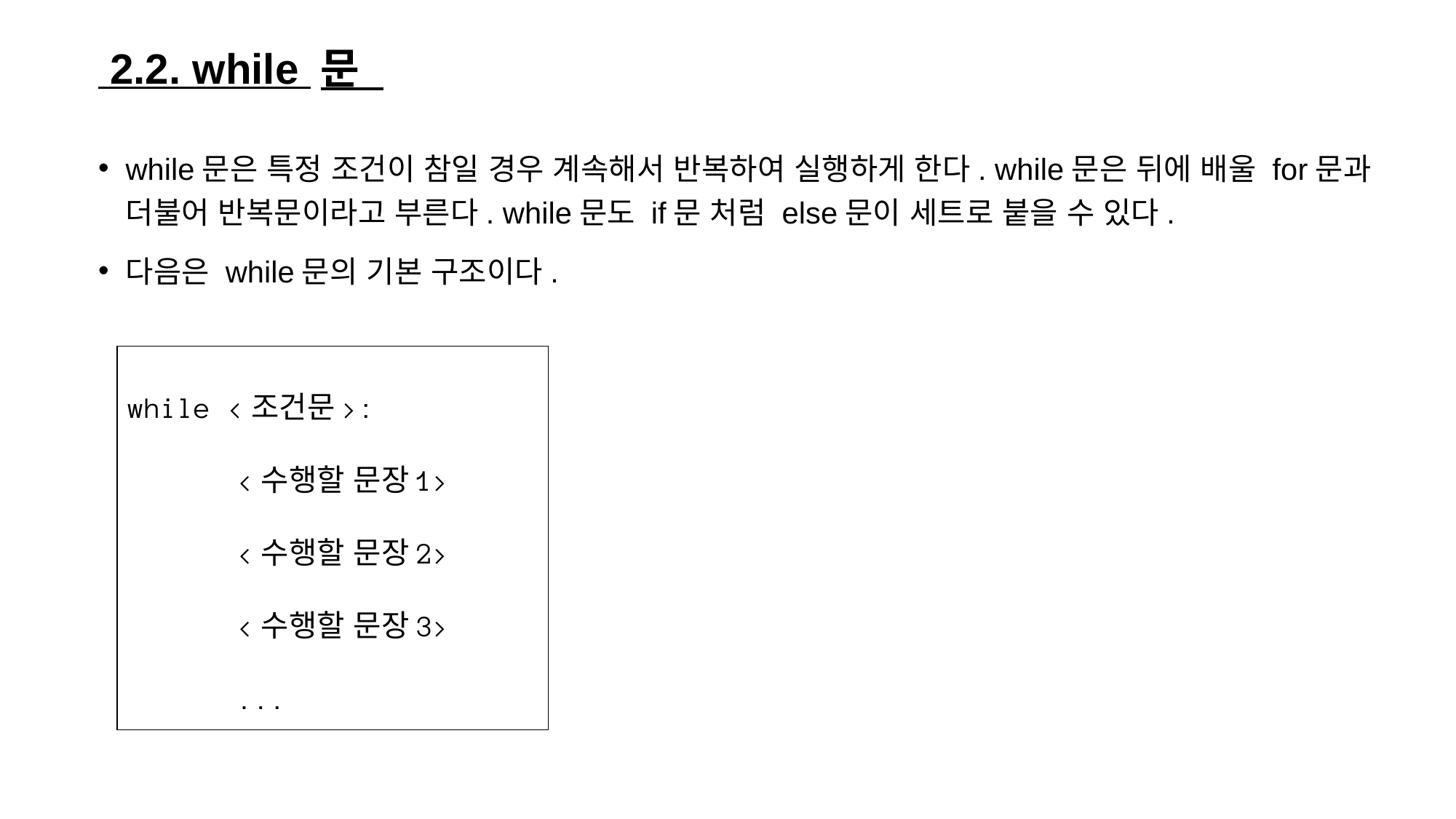

# 2.2. while 문
while문은 특정 조건이 참일 경우 계속해서 반복하여 실행하게 한다. while문은 뒤에 배울 for문과 더불어 반복문이라고 부른다. while문도 if문 처럼 else문이 세트로 붙을 수 있다.
다음은 while문의 기본 구조이다.

while <조건문>:
	<수행할 문장1>
	<수행할 문장2>
	<수행할 문장3>
	...